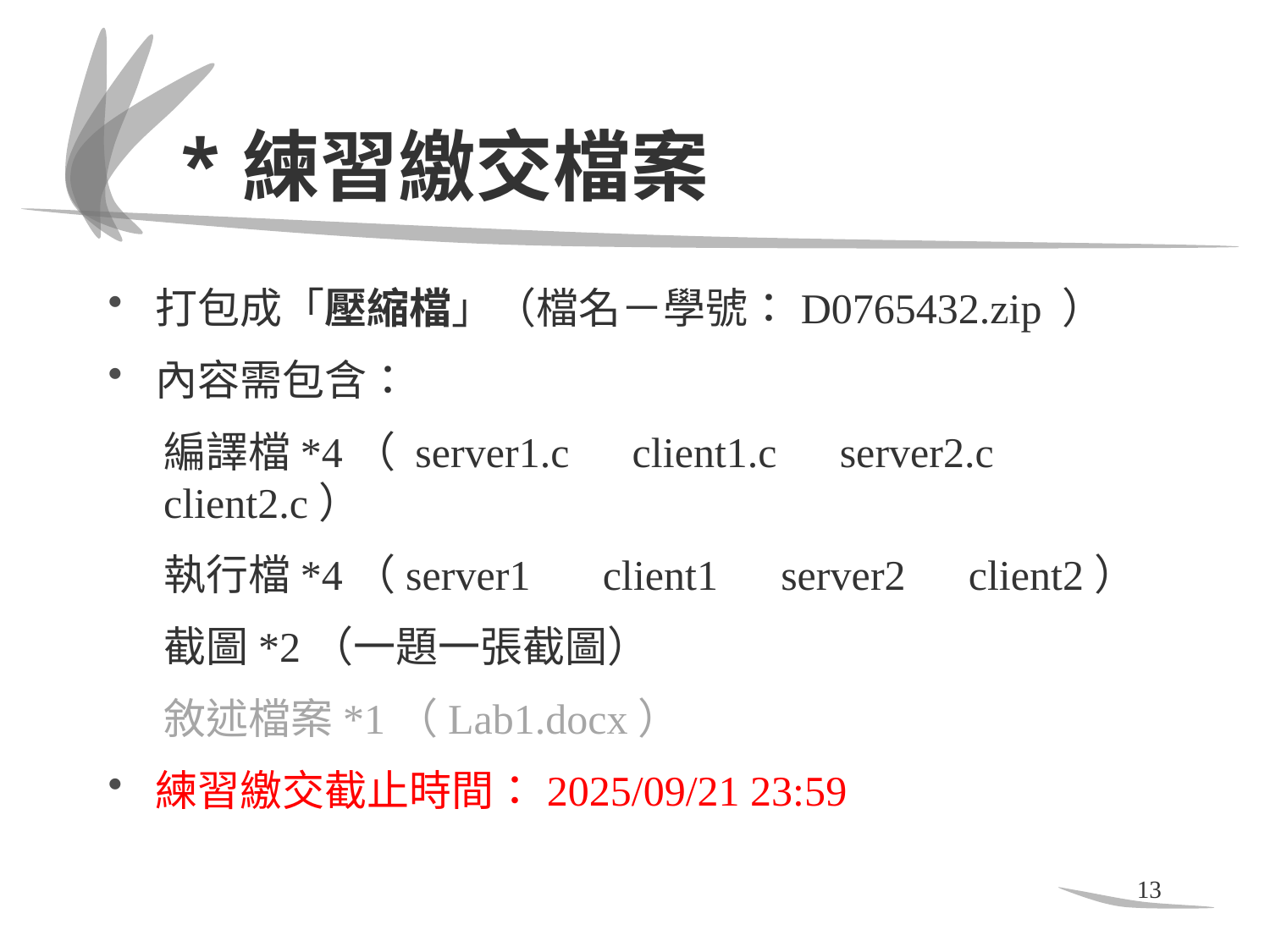

# *練習繳交檔案
打包成「壓縮檔」（檔名－學號：D0765432.zip ）
內容需包含：
編譯檔*4（ server1.c　client1.c　server2.c　client2.c）
執行檔*4（server1　 client1　server2　client2）
截圖*2（一題一張截圖）
敘述檔案*1（Lab1.docx）
練習繳交截止時間：2025/09/21 23:59
13